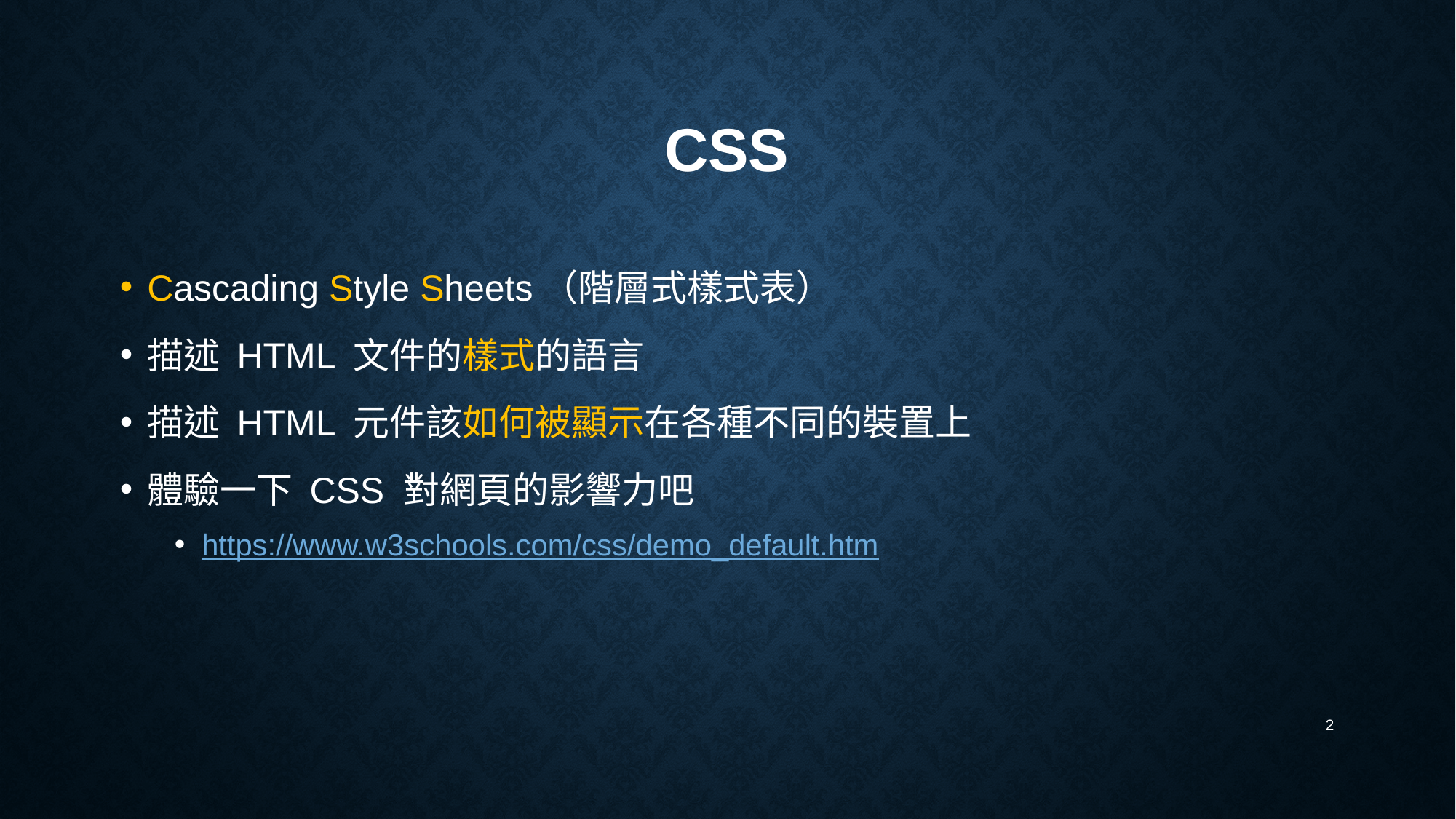

# CSS
Cascading Style Sheets（階層式樣式表）
描述 HTML 文件的樣式的語言
描述 HTML 元件該如何被顯示在各種不同的裝置上
體驗一下 CSS 對網頁的影響力吧
https://www.w3schools.com/css/demo_default.htm
2